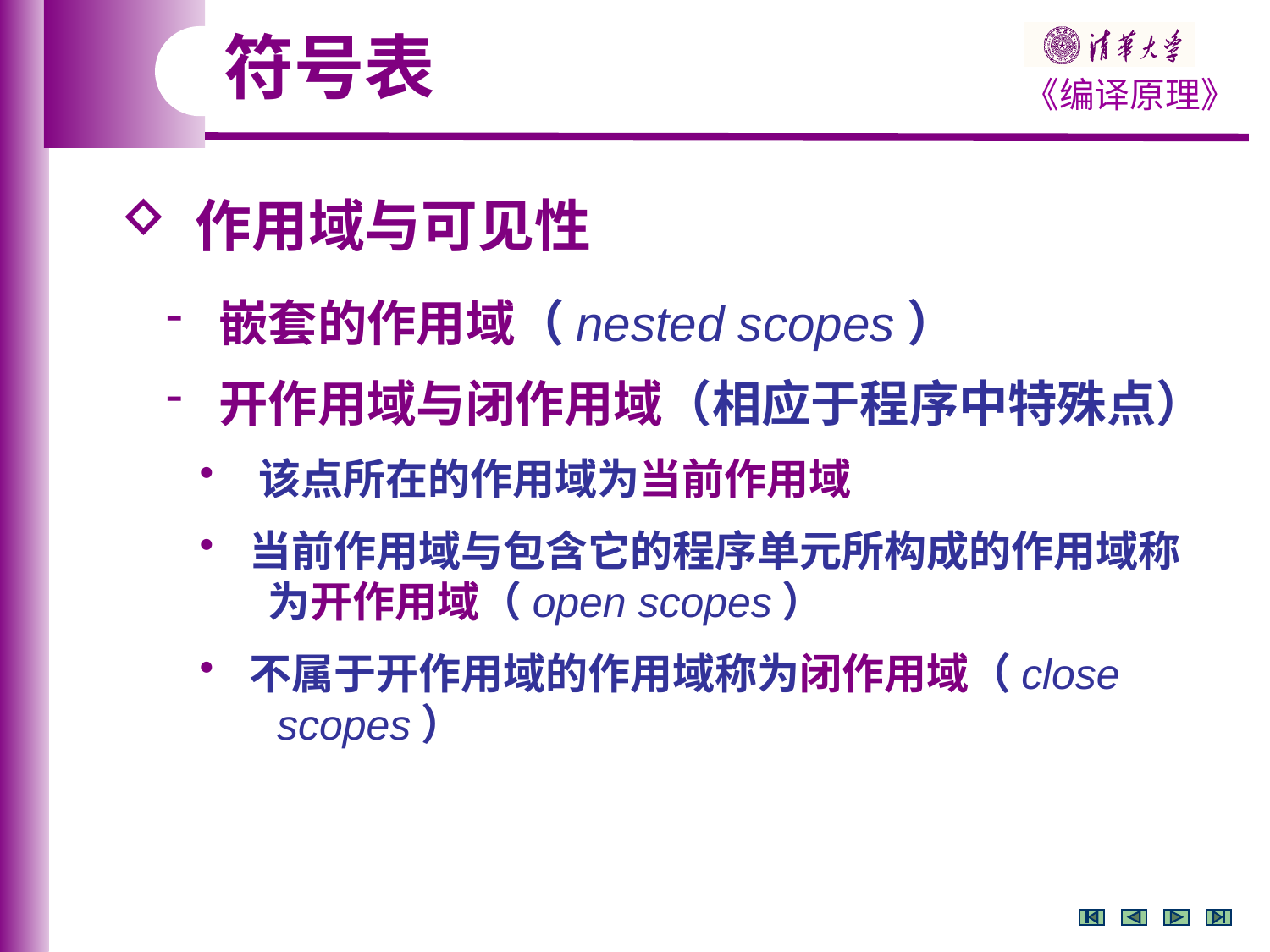

符号表
 作用域与可见性
 嵌套的作用域（nested scopes）

 开作用域与闭作用域（相应于程序中特殊点）

  该点所在的作用域为当前作用域

 当前作用域与包含它的程序单元所构成的作用域称
   为开作用域（open scopes）

 不属于开作用域的作用域称为闭作用域（close
    scopes）